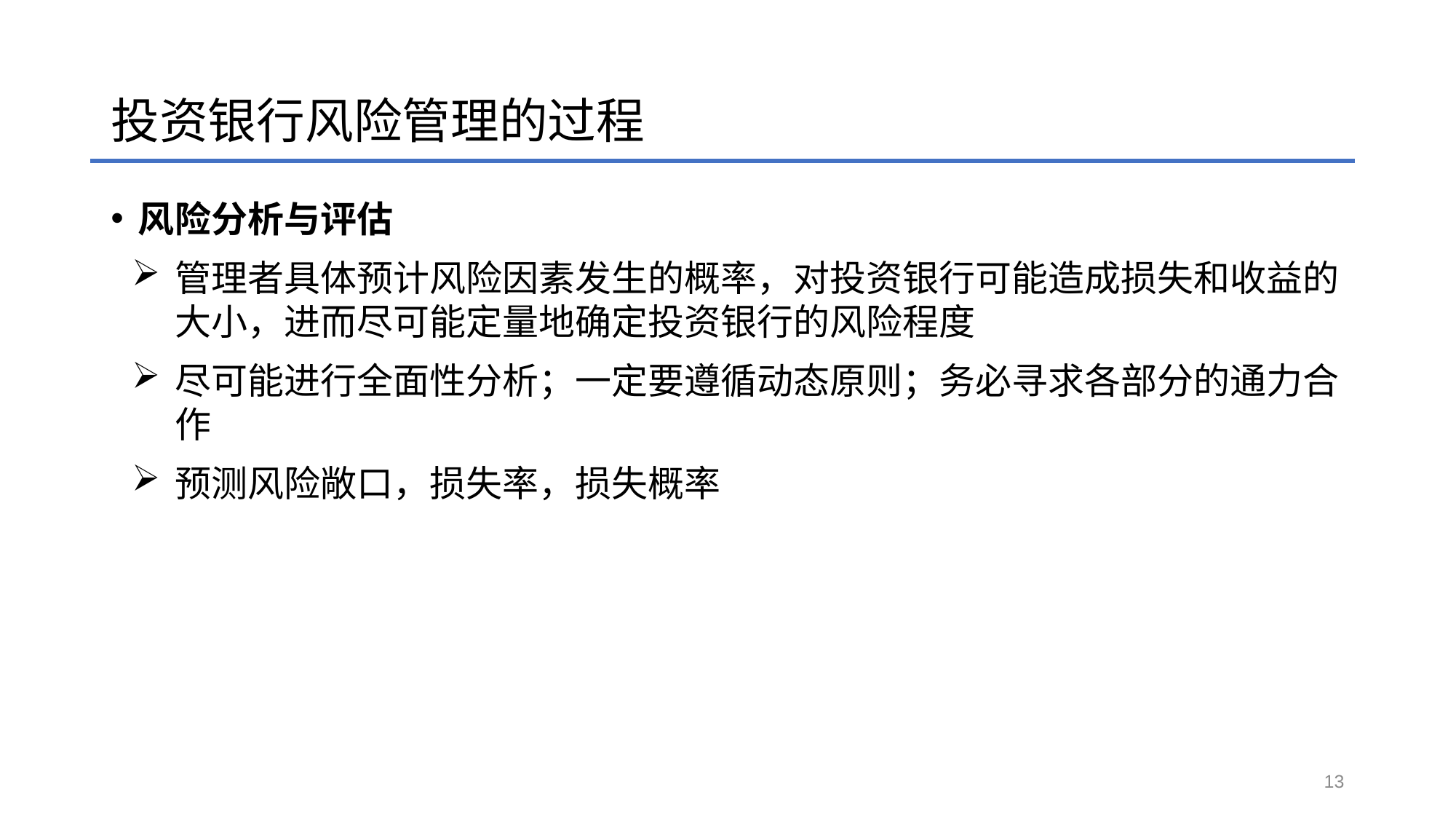

# 投资银行风险管理的过程
风险分析与评估
管理者具体预计风险因素发生的概率，对投资银行可能造成损失和收益的大小，进而尽可能定量地确定投资银行的风险程度
尽可能进行全面性分析；一定要遵循动态原则；务必寻求各部分的通力合作
预测风险敞口，损失率，损失概率
13